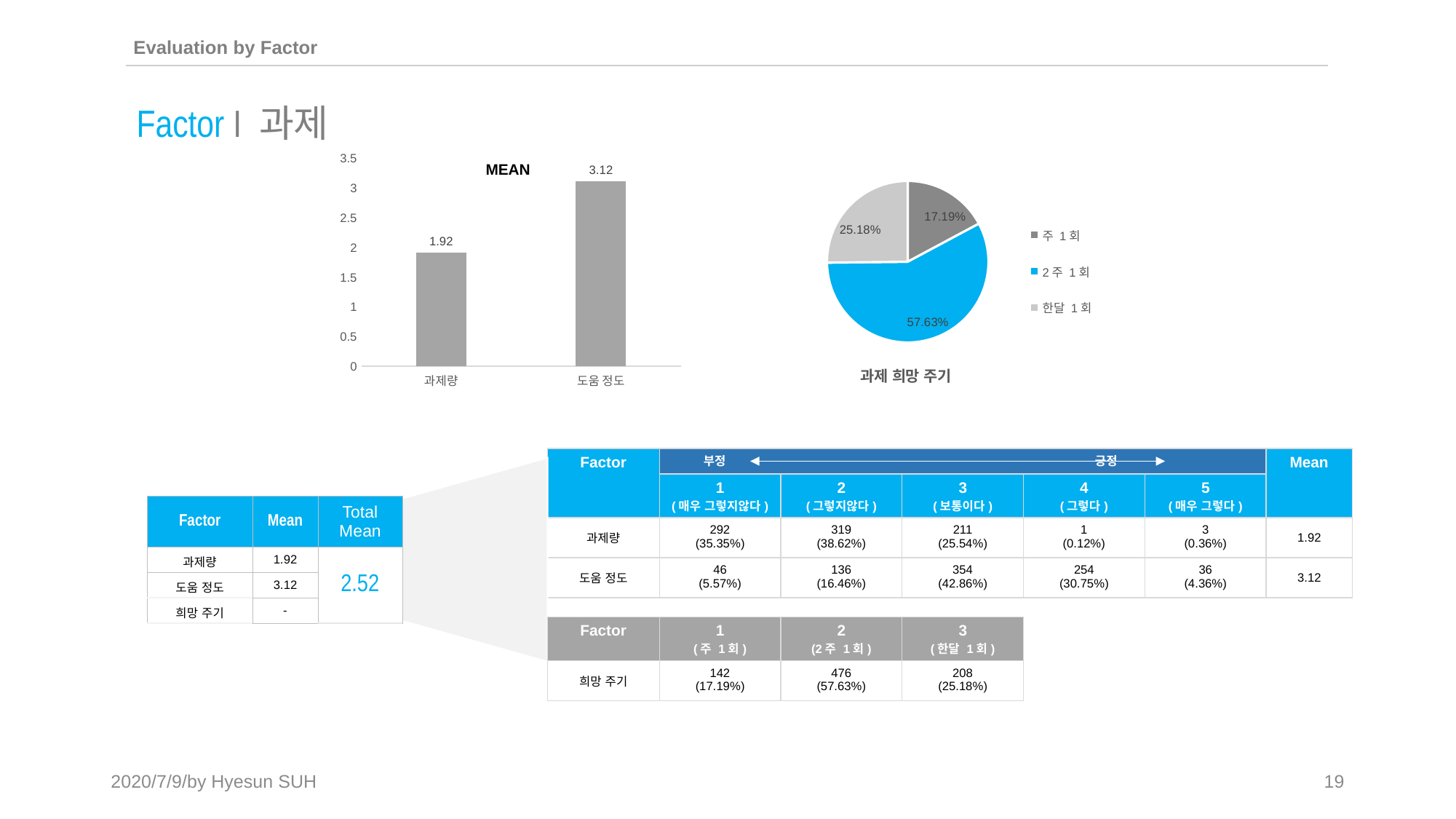

Evaluation by Factor
Factor I 과제

### Chart: 과제 희망 주기

| Category | 과제 희망 기간 |
|---|---|
| 주 1회 | 0.1719 |
| 2주 1회 | 0.5763 |
| 한달 1회 | 0.2518 |

### Chart

| Category | 과제량 |
|---|---|
| 과제량 | 1.92 |
| 도움 정도 | 3.12 |
MEAN
| Factor |  |  |  |  |  | Mean |
| --- | --- | --- | --- | --- | --- | --- |
|  | 1 (매우 그렇지않다) | 2 (그렇지않다) | 3 (보통이다) | 4 (그렇다) | 5 (매우 그렇다) |  |
| 과제량 | 292 (35.35%) | 319 (38.62%) | 211 (25.54%) | 1 (0.12%) | 3 (0.36%) | 1.92 |
| 도움 정도 | 46 (5.57%) | 136 (16.46%) | 354 (42.86%) | 254 (30.75%) | 36 (4.36%) | 3.12 |
부정                                                                                                           긍정

| Factor | Mean | Total Mean |
| --- | --- | --- |
| 과제량 | 1.92 | 2.52 |
| 도움 정도 | 3.12 |  |
| 희망 주기 | - |  |
| Factor | 1 (주 1회) | 2 (2주 1회) | 3 (한달 1회) |
| --- | --- | --- | --- |
| 희망 주기 | 142 (17.19%) | 476 (57.63%) | 208 (25.18%) |
2020/7/9/by Hyesun SUH
19